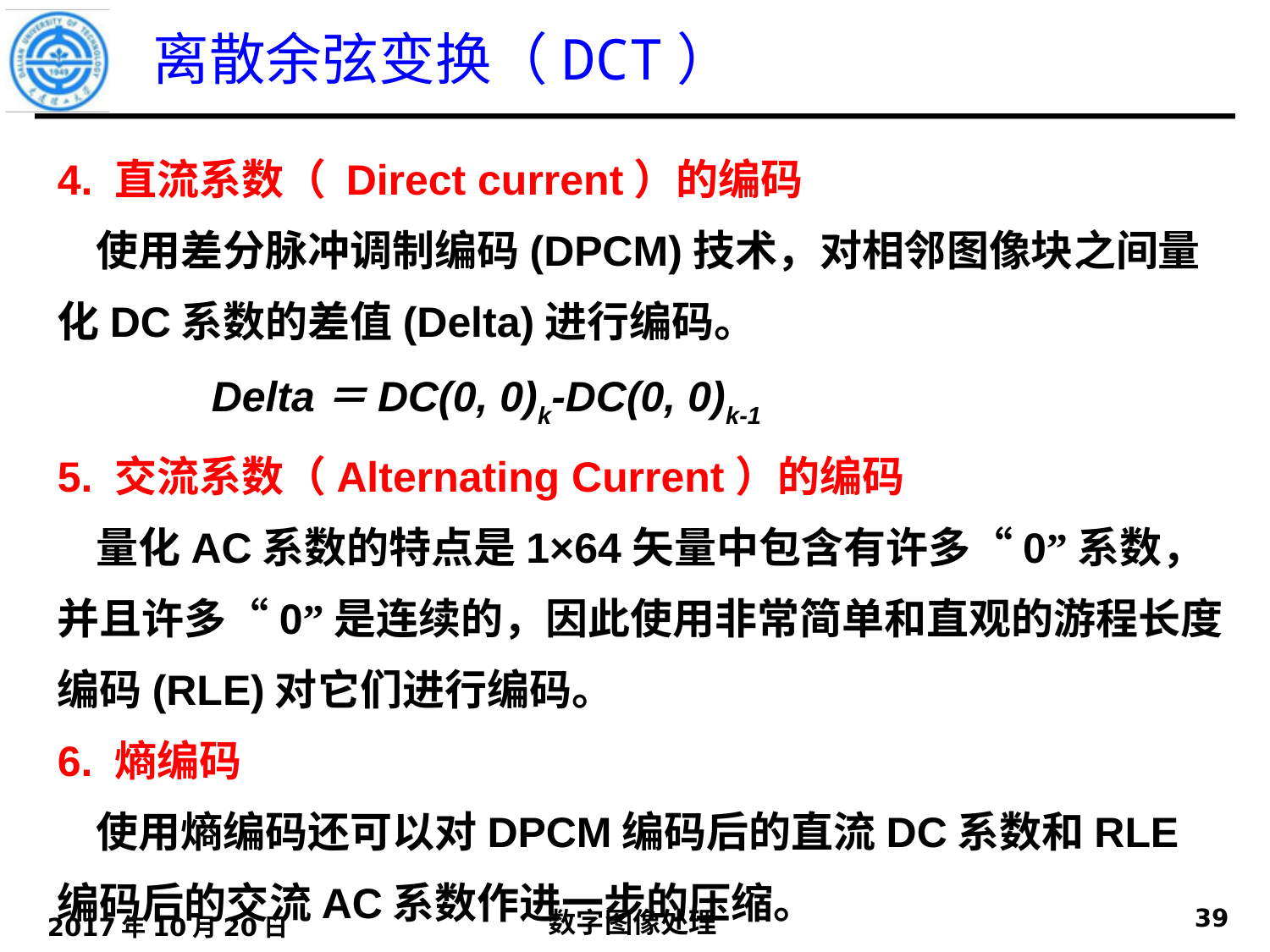

离散余弦变换（DCT）
4. 直流系数（ Direct current）的编码
   使用差分脉冲调制编码(DPCM)技术，对相邻图像块之间量化DC系数的差值(Delta)进行编码。
             Delta＝DC(0, 0)k-DC(0, 0)k-1
5. 交流系数（Alternating Current）的编码
   量化AC系数的特点是1×64矢量中包含有许多“0”系数，并且许多“0”是连续的，因此使用非常简单和直观的游程长度编码(RLE)对它们进行编码。
6. 熵编码
   使用熵编码还可以对DPCM编码后的直流DC系数和RLE编码后的交流AC系数作进一步的压缩。